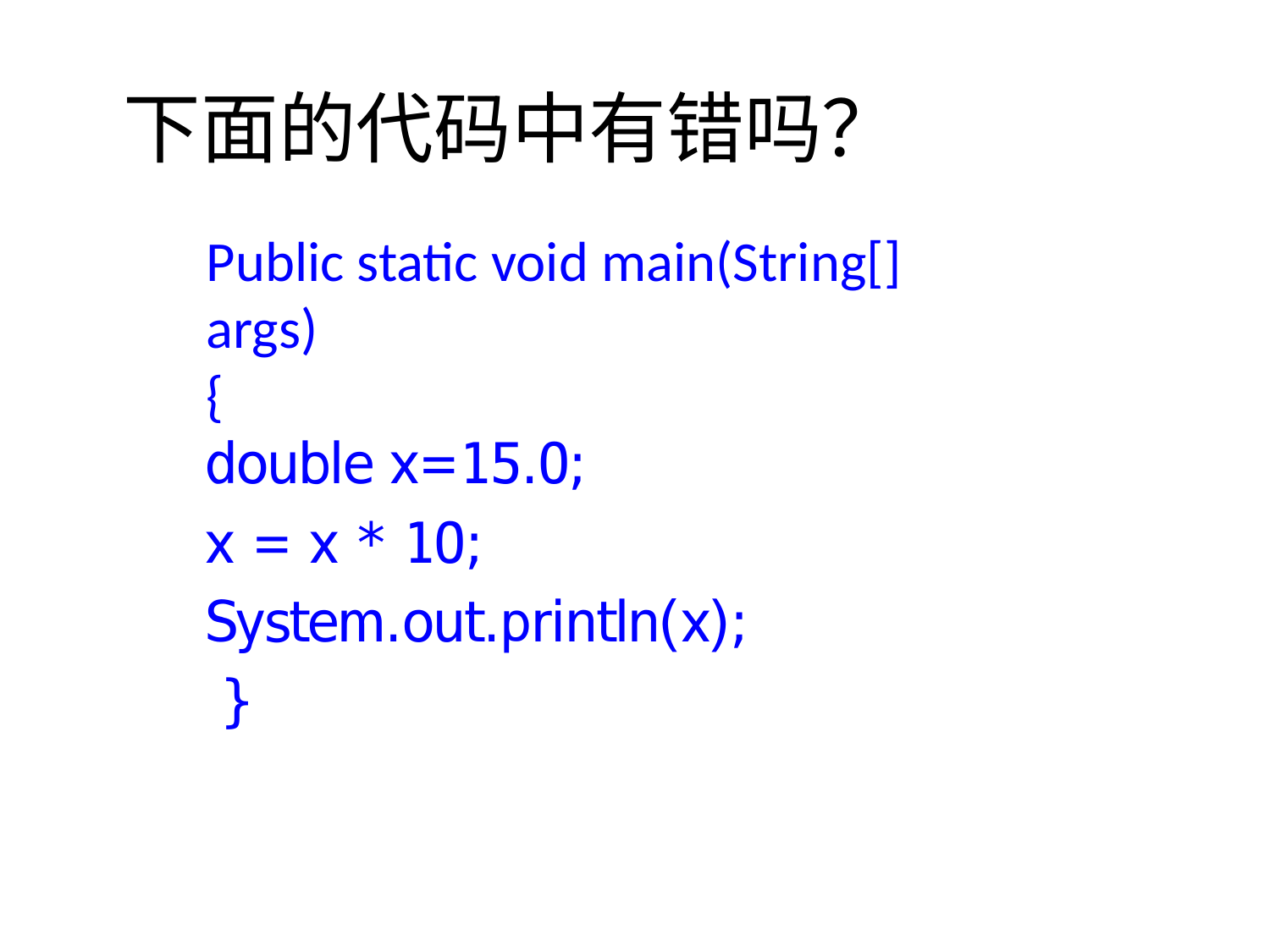

下面的代码中有错吗？
Public static void main(String[] args)
{
double x=15.0;
x = x * 10;
System.out.println(x);
 }